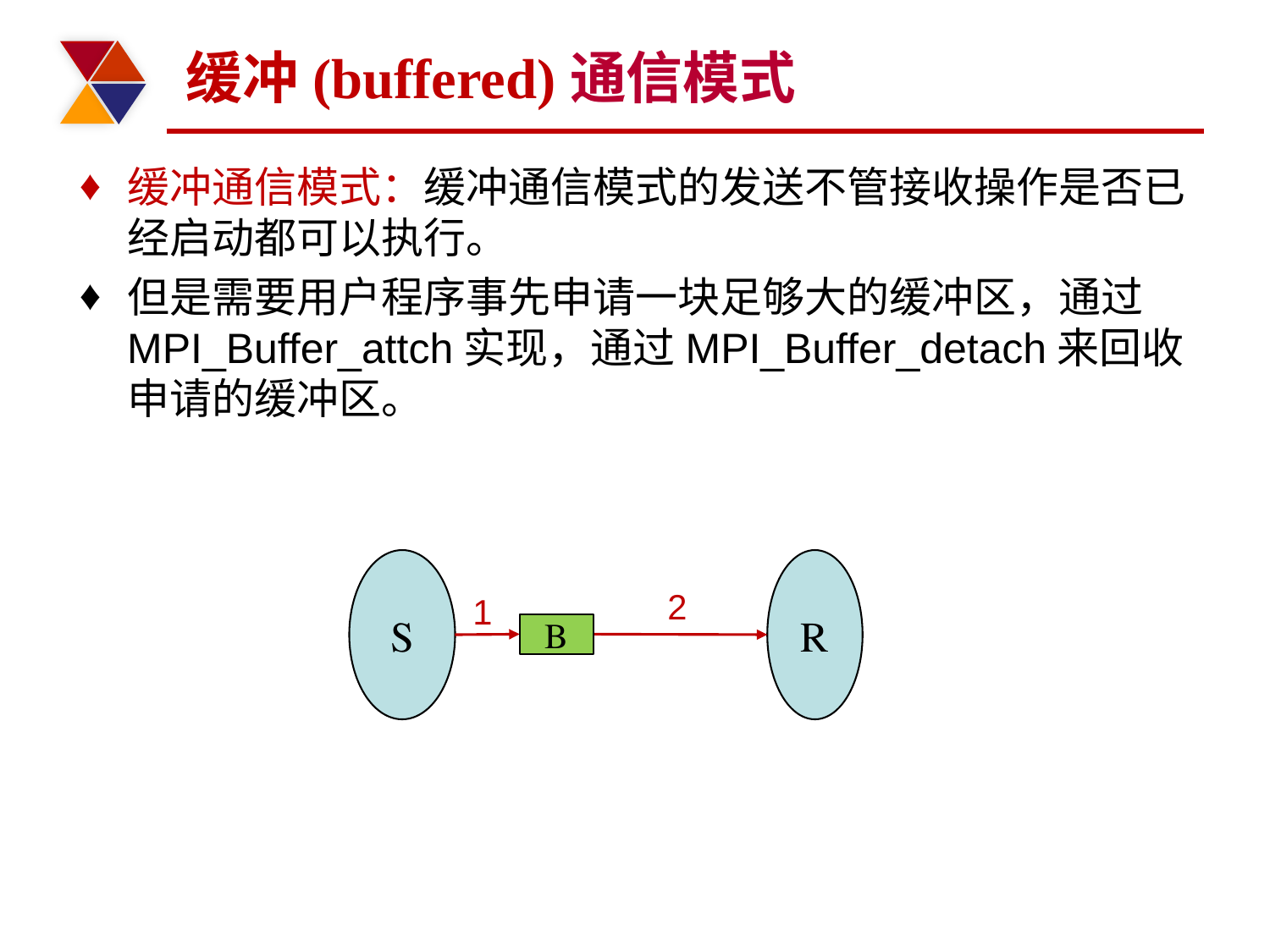

# 缓冲(buffered)通信模式
缓冲通信模式：缓冲通信模式的发送不管接收操作是否已经启动都可以执行。
但是需要用户程序事先申请一块足够大的缓冲区，通过MPI_Buffer_attch实现，通过MPI_Buffer_detach来回收申请的缓冲区。

S
R
2
1
B